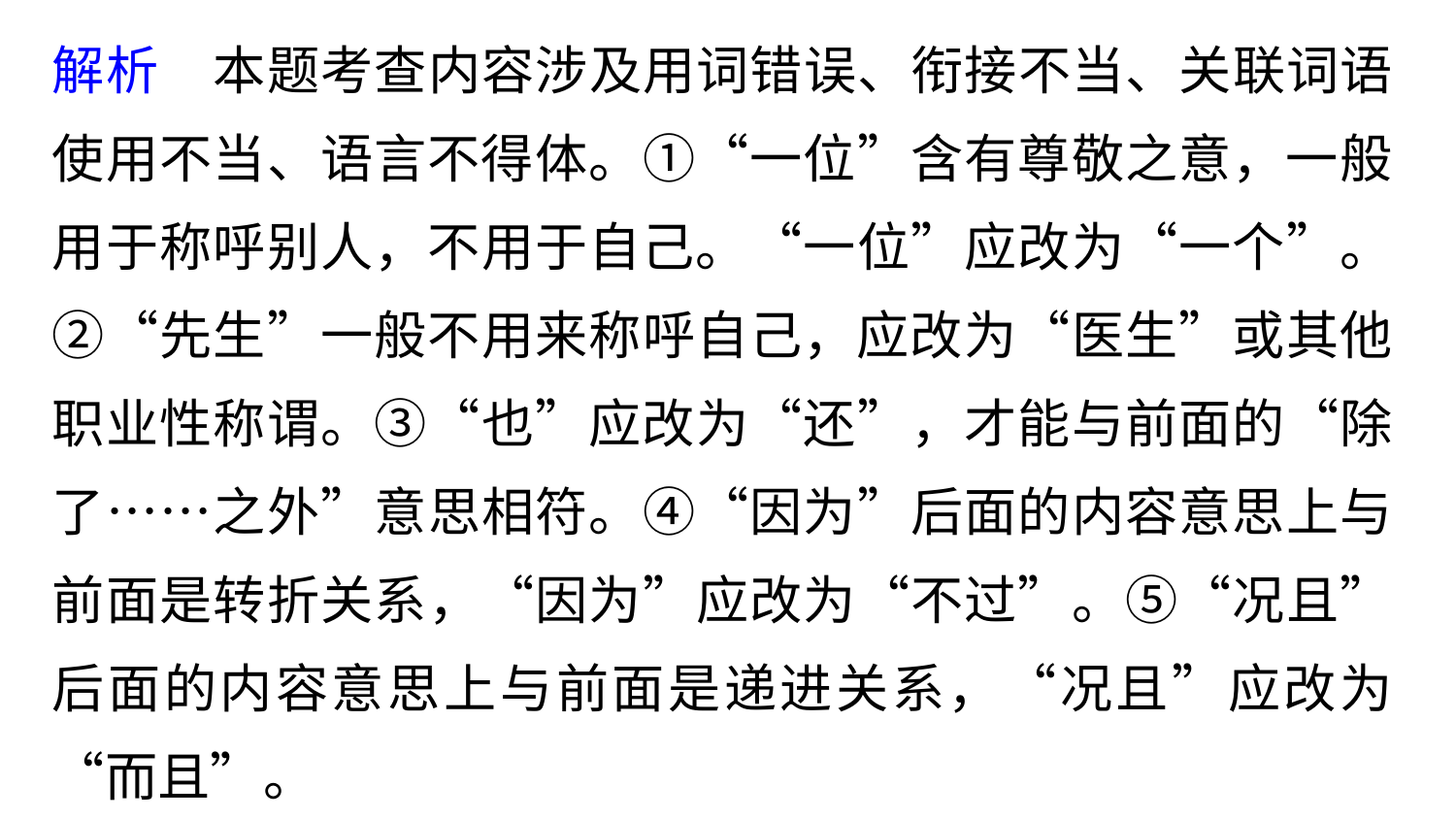

解析　本题考查内容涉及用词错误、衔接不当、关联词语使用不当、语言不得体。①“一位”含有尊敬之意，一般用于称呼别人，不用于自己。“一位”应改为“一个”。②“先生”一般不用来称呼自己，应改为“医生”或其他职业性称谓。③“也”应改为“还”，才能与前面的“除了……之外”意思相符。④“因为”后面的内容意思上与前面是转折关系，“因为”应改为“不过”。⑤“况且”后面的内容意思上与前面是递进关系，“况且”应改为“而且”。